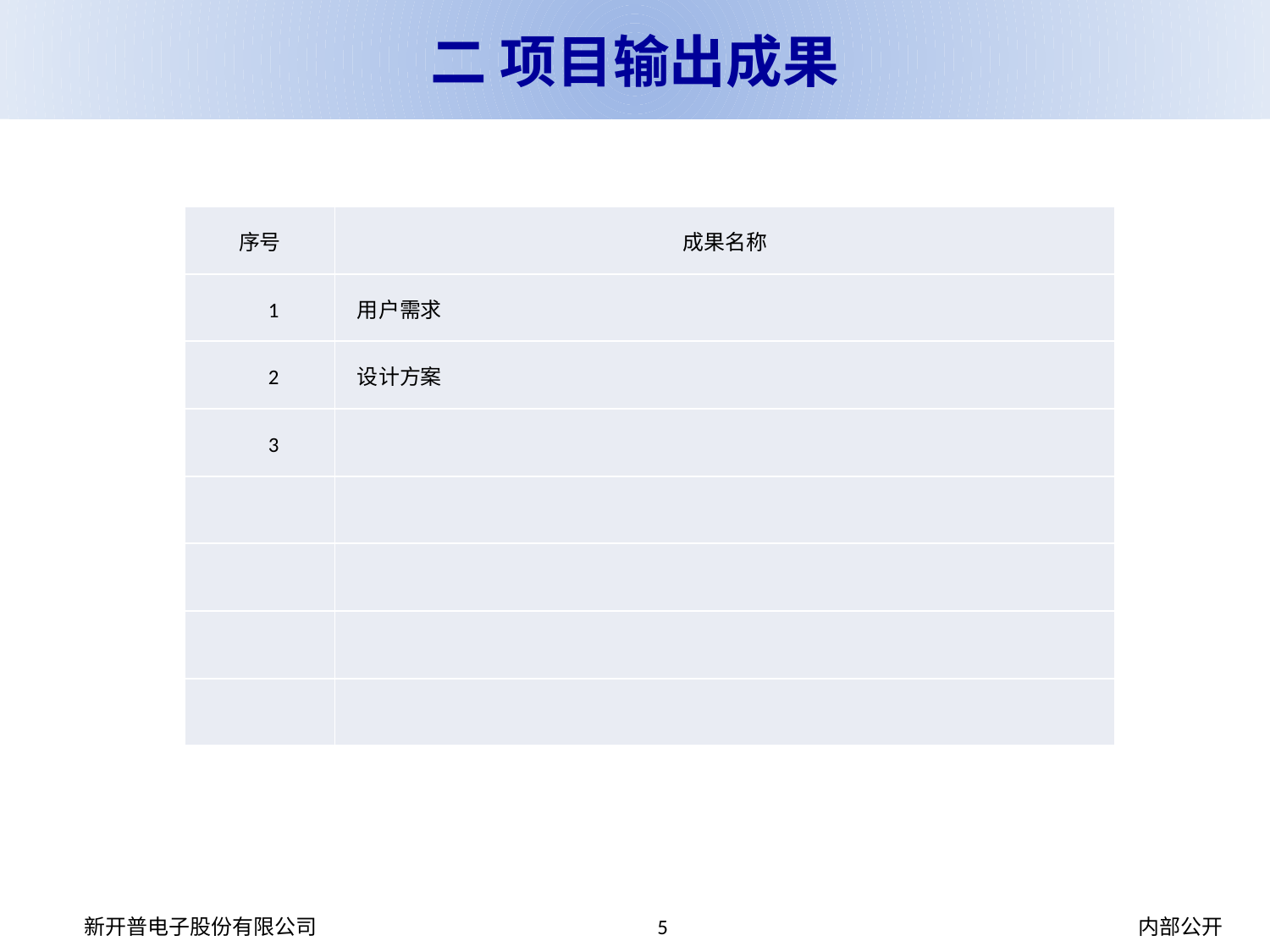

二 项目输出成果

| 序号 | 成果名称 |
| --- | --- |
| 1 | 用户需求 |
| 2 | 设计方案 |
| 3 |  |
|  |  |
|  |  |
|  |  |
|  |  |
新开普电子股份有限公司
5
内部公开